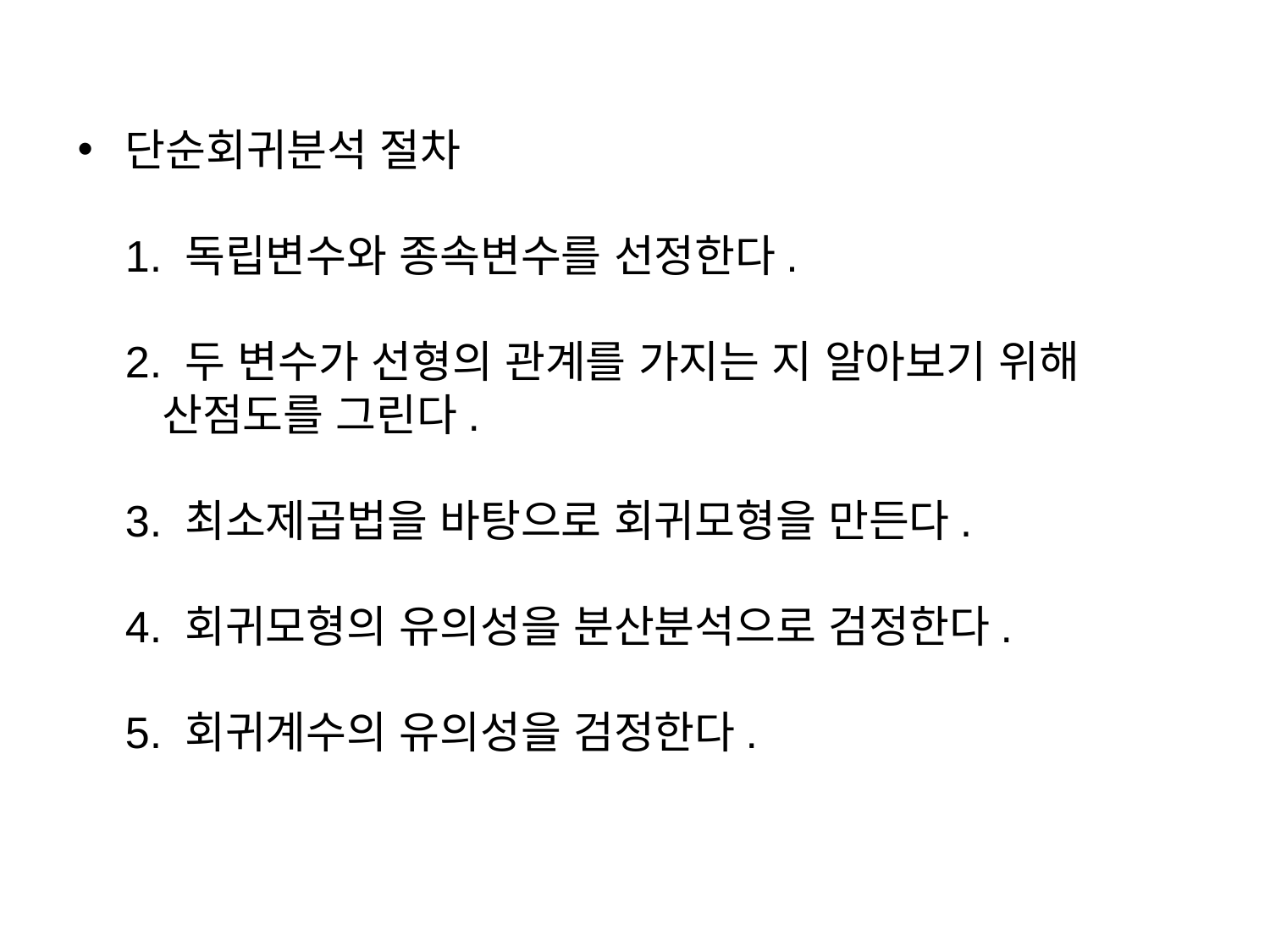

단순회귀분석 절차
1. 독립변수와 종속변수를 선정한다.
2. 두 변수가 선형의 관계를 가지는 지 알아보기 위해
   산점도를 그린다.
3. 최소제곱법을 바탕으로 회귀모형을 만든다.
4. 회귀모형의 유의성을 분산분석으로 검정한다.
5. 회귀계수의 유의성을 검정한다.